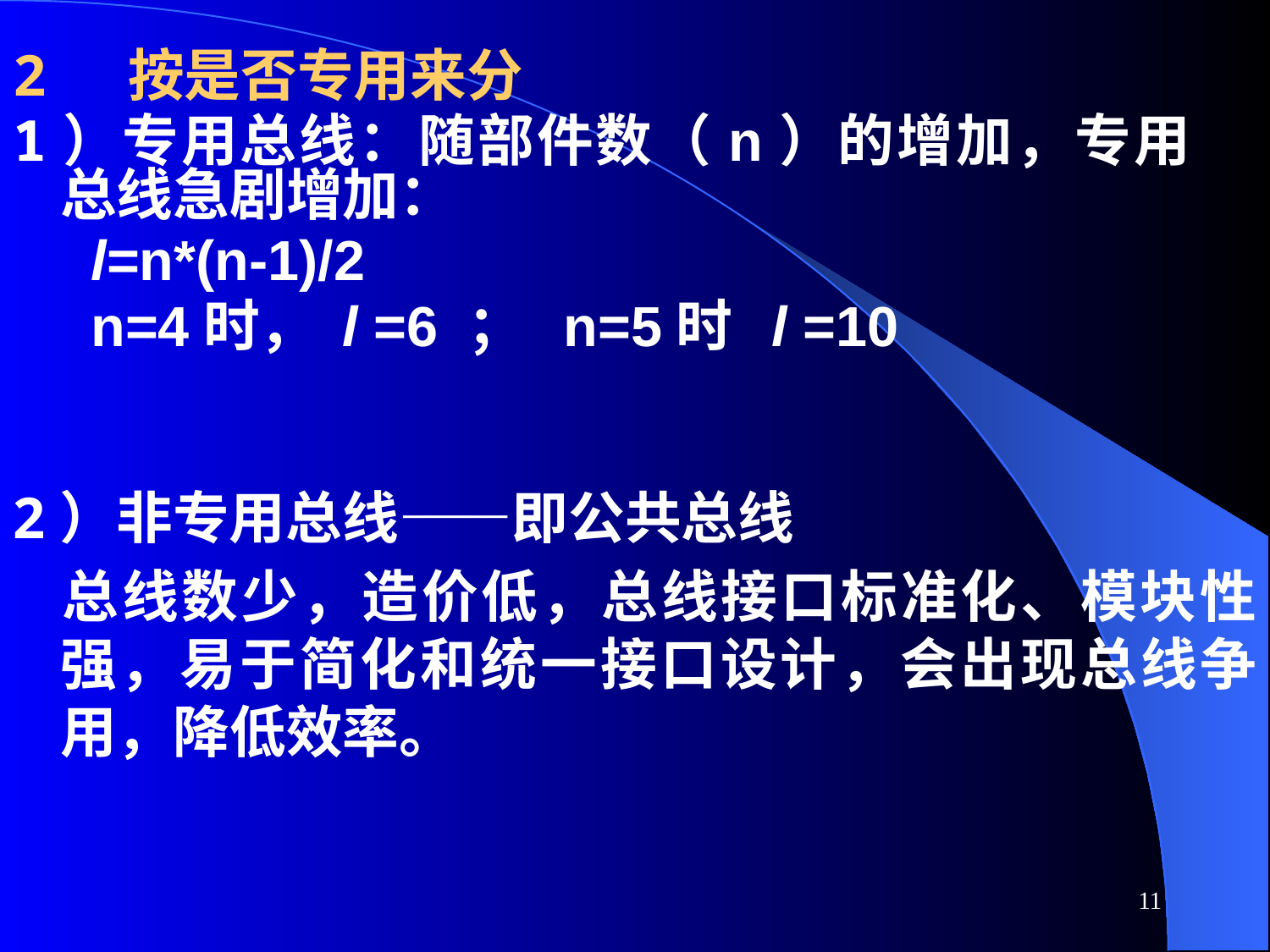

2  按是否专用来分
1）专用总线：随部件数（n）的增加，专用总线急剧增加：
     l=n*(n-1)/2
     n=4时， l =6 ；  n=5时  l =10
2）非专用总线——即公共总线
  总线数少，造价低，总线接口标准化、模块性强，易于简化和统一接口设计，会出现总线争用，降低效率。
11